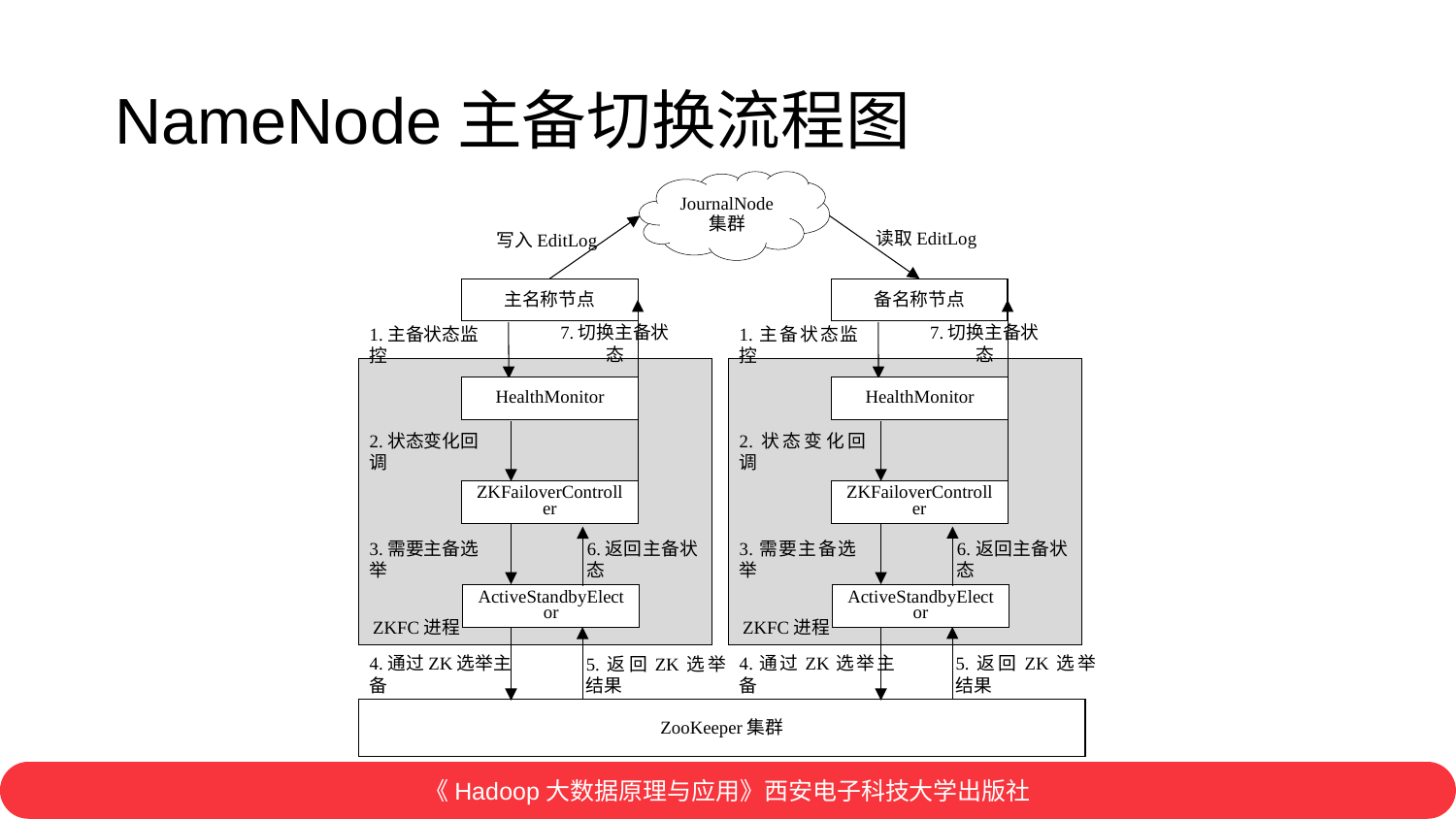

# NameNode主备切换流程图

JournalNode集群
读取EditLog
写入EditLog
主名称节点
备名称节点
7.切换主备状态
7.切换主备状态
1.主备状态监控
1.主备状态监控
ZKFC进程
ZKFC进程
HealthMonitor
HealthMonitor
2.状态变化回调
2.状态变化回调
ZKFailoverController
ZKFailoverController
3.需要主备选举
6.返回主备状态
3.需要主备选举
6.返回主备状态
ActiveStandbyElector
ActiveStandbyElector
4.通过ZK选举主备
4.通过ZK选举主备
5.返回ZK选举结果
5.返回ZK选举结果
ZooKeeper集群